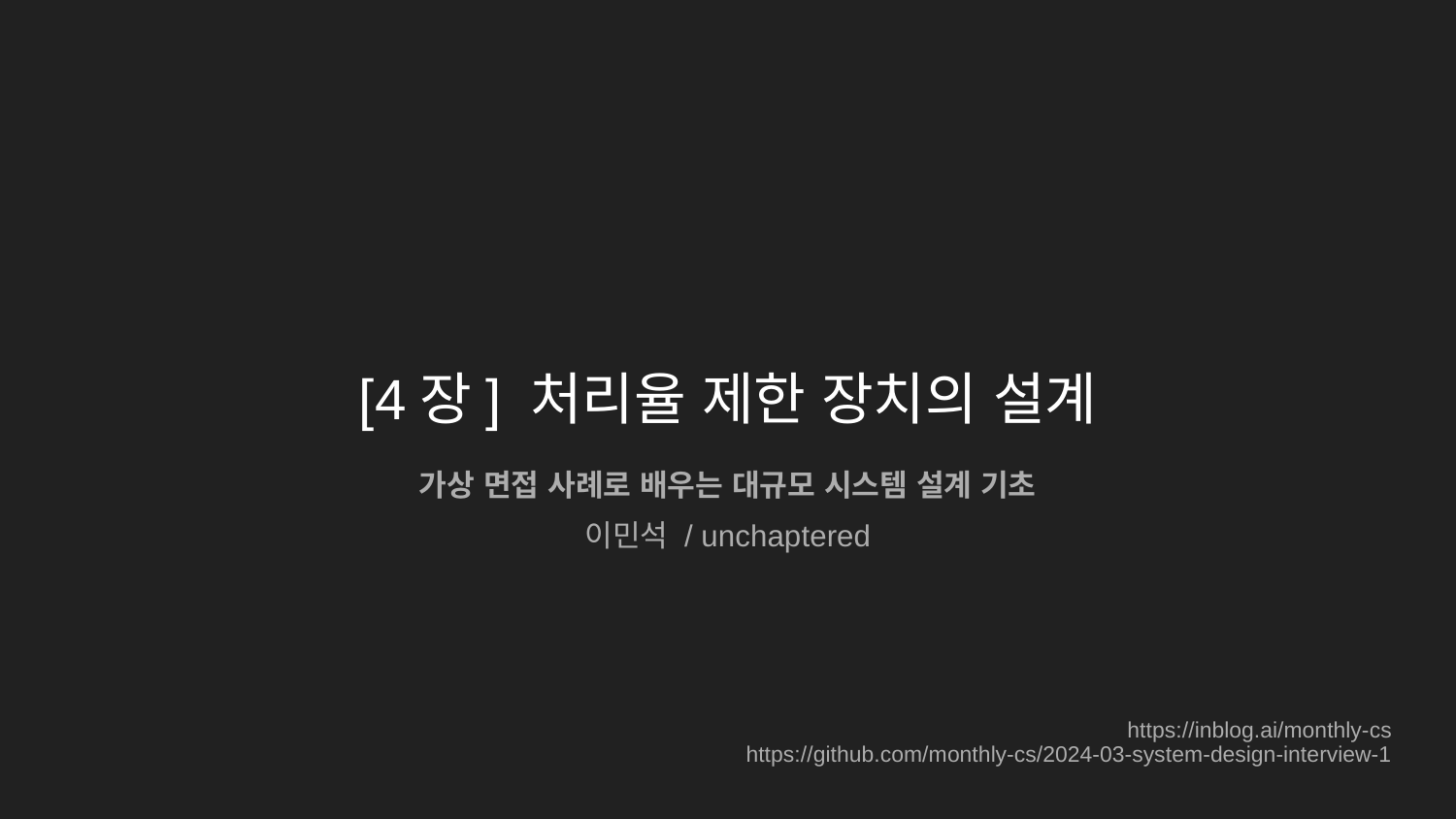

# [4장] 처리율 제한 장치의 설계
가상 면접 사례로 배우는 대규모 시스템 설계 기초
이민석 / unchaptered
https://inblog.ai/monthly-cs
https://github.com/monthly-cs/2024-03-system-design-interview-1